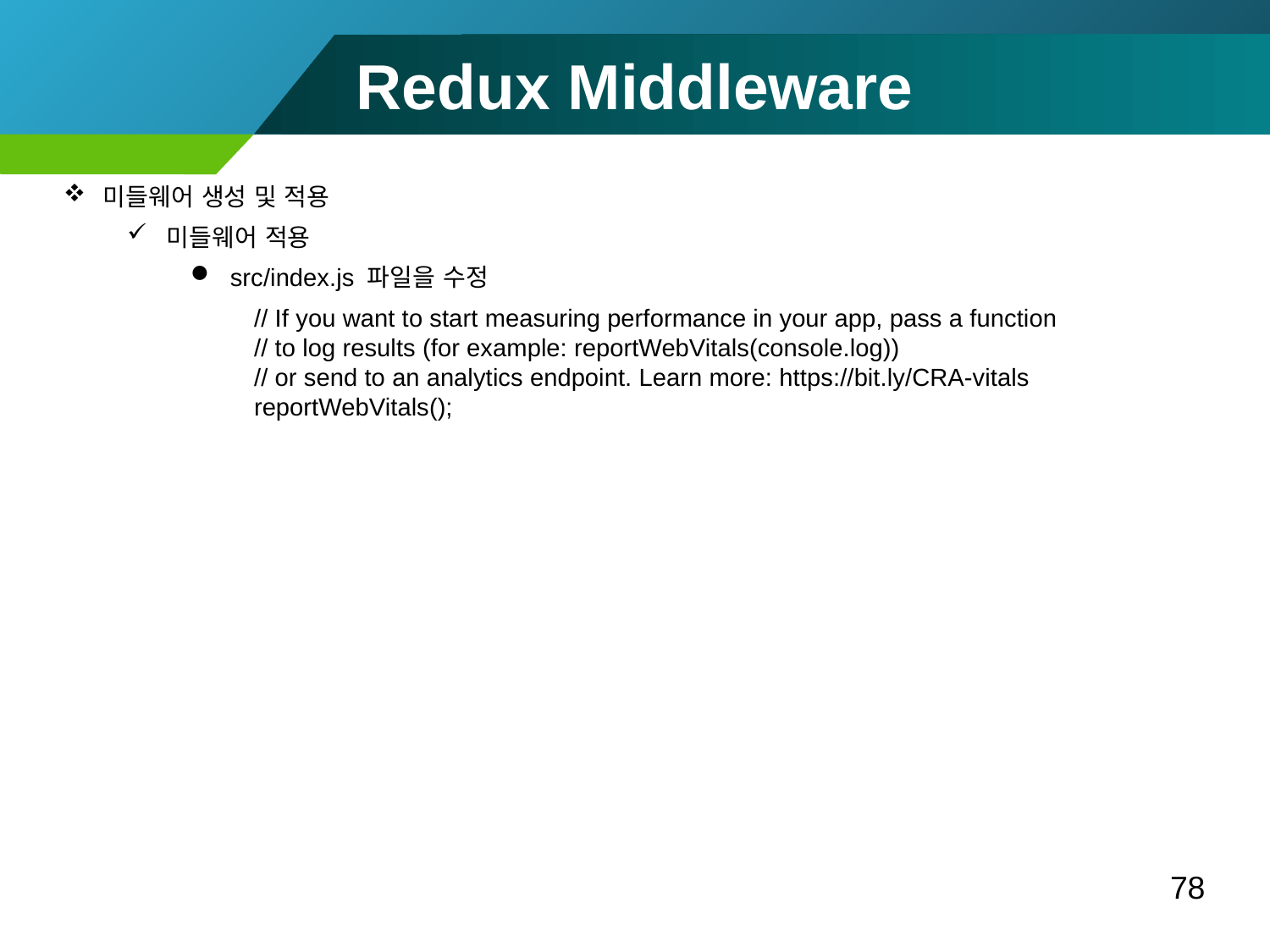

Redux Middleware
미들웨어 생성 및 적용
미들웨어 적용
src/index.js 파일을 수정
// If you want to start measuring performance in your app, pass a function
// to log results (for example: reportWebVitals(console.log))
// or send to an analytics endpoint. Learn more: https://bit.ly/CRA-vitals
reportWebVitals();

78